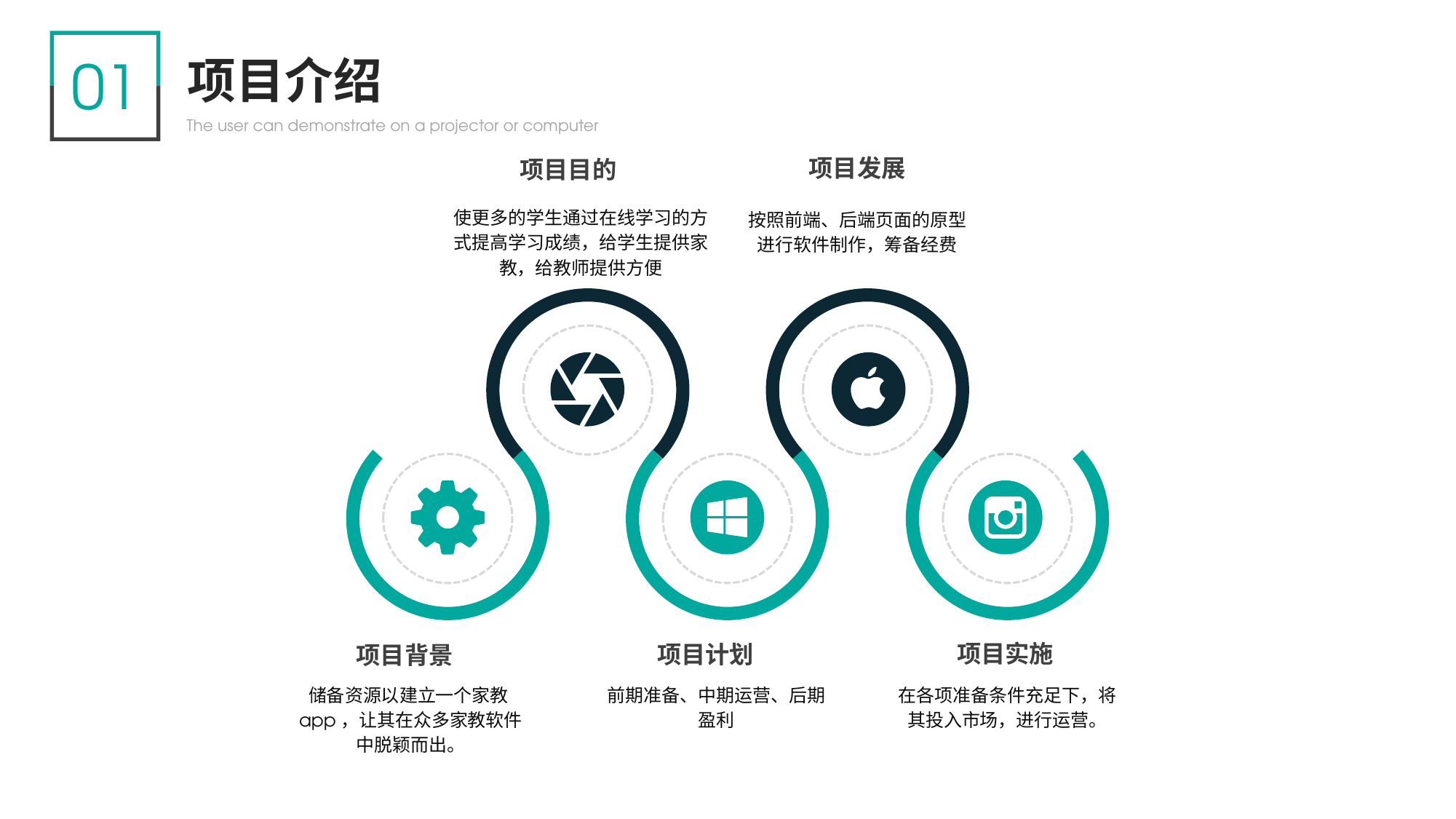

01
项目介绍
The user can demonstrate on a projector or computer

项目发展
按照前端、后端页面的原型进行软件制作，筹备经费
项目目的
使更多的学生通过在线学习的方式提高学习成绩，给学生提供家教，给教师提供方便

项目实施
在各项准备条件充足下，将其投入市场，进行运营。
项目计划
前期准备、中期运营、后期盈利
项目背景
储备资源以建立一个家教app，让其在众多家教软件中脱颖而出。